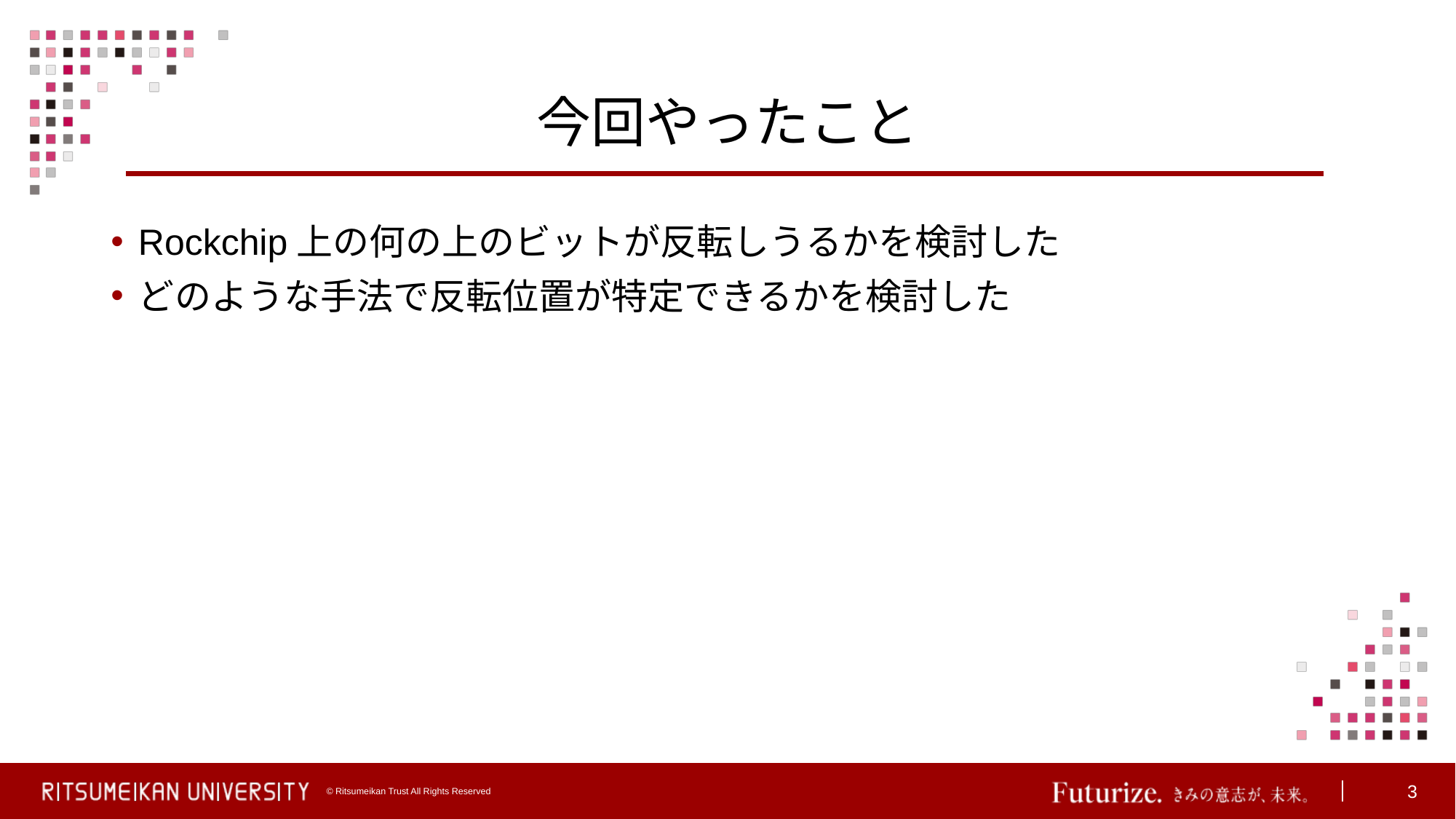

# 今回やったこと
Rockchip上の何の上のビットが反転しうるかを検討した
どのような手法で反転位置が特定できるかを検討した